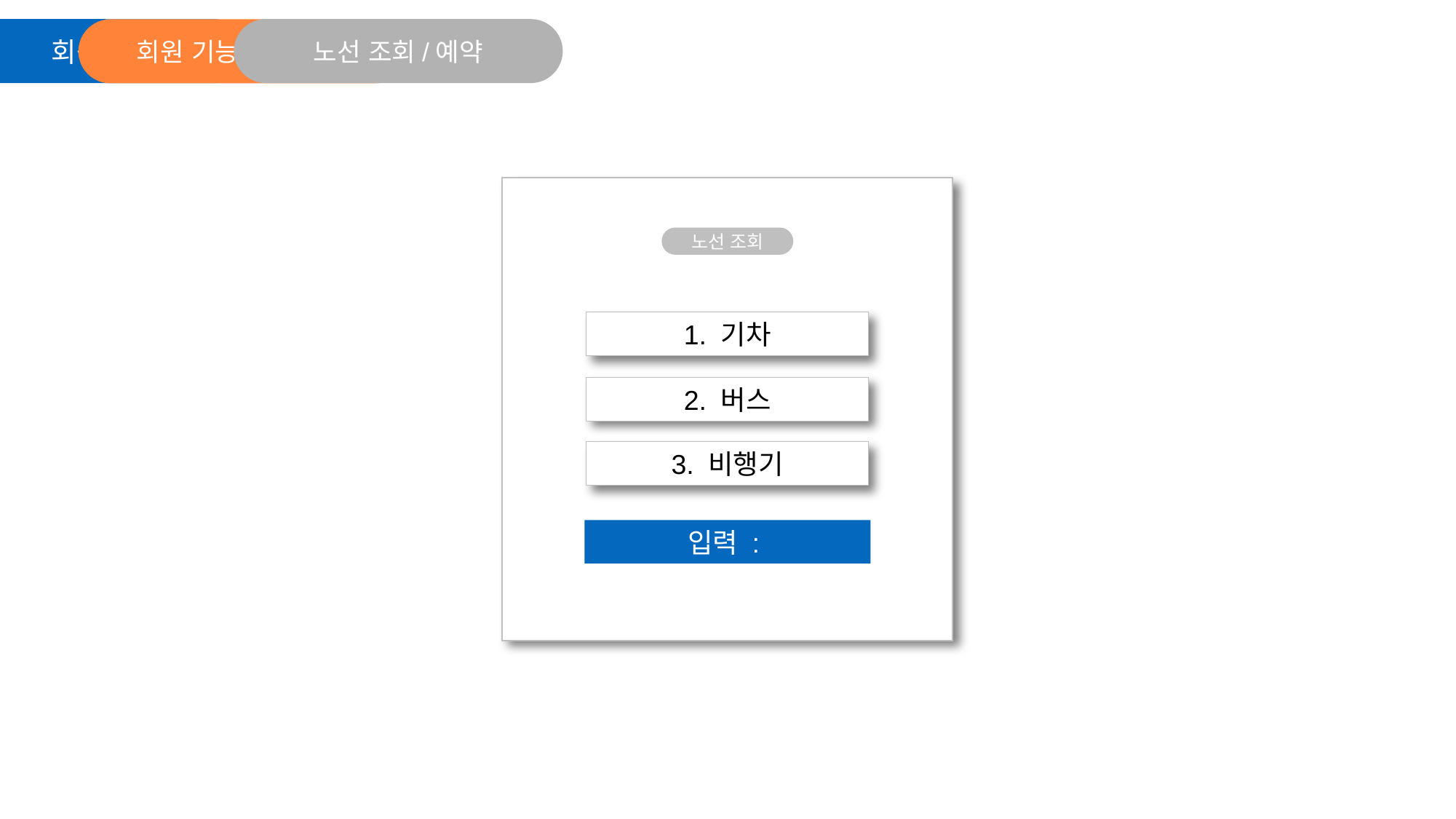

노선 조회/예약
회원 기능
회원 기능 선택 화면

노선 조회
1. 기차
2. 버스
3. 비행기
입력 :